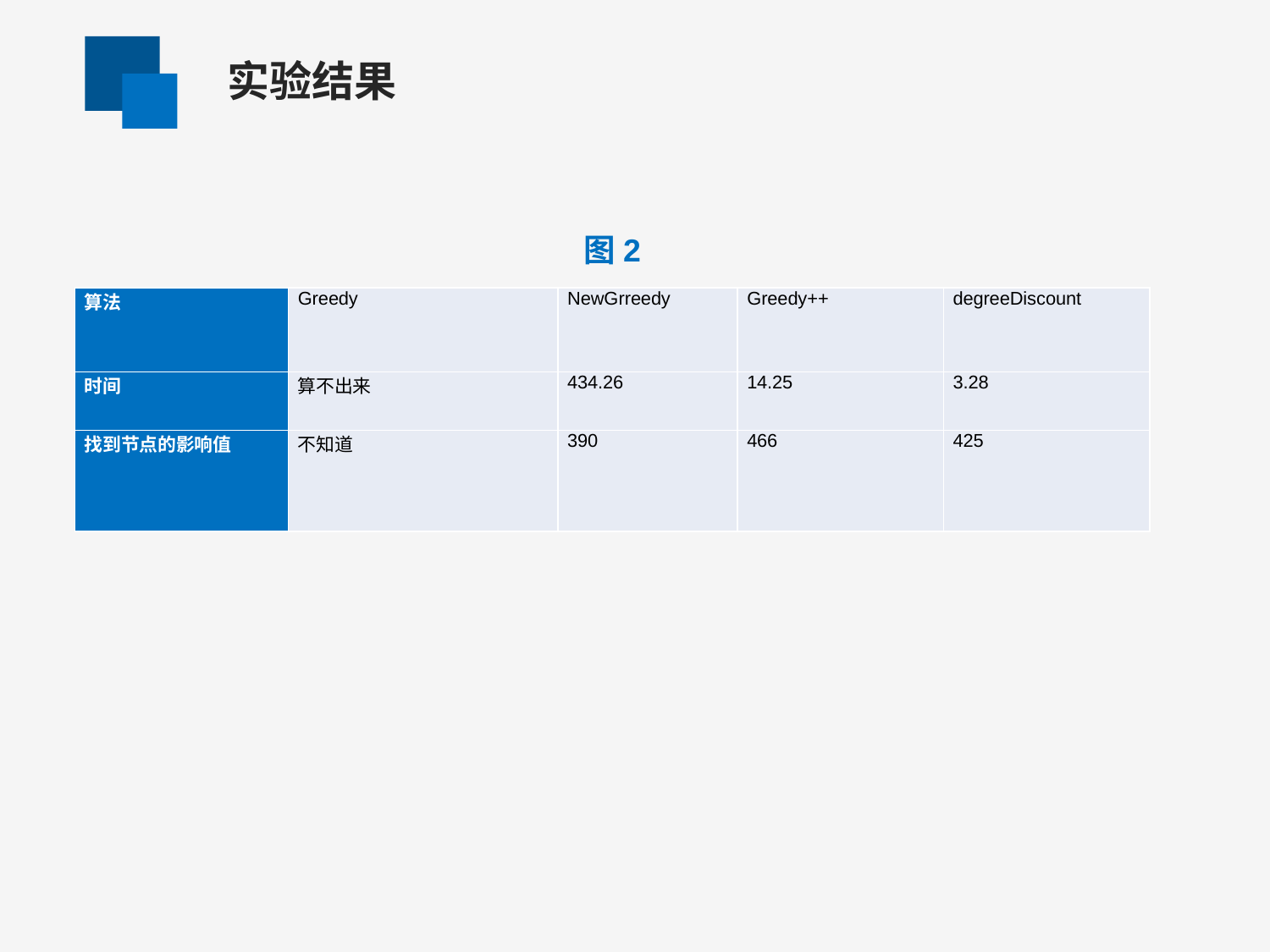

实验结果
图2
| 算法 | Greedy | NewGrreedy | Greedy++ | degreeDiscount |
| --- | --- | --- | --- | --- |
| 时间 | 算不出来 | 434.26 | 14.25 | 3.28 |
| 找到节点的影响值 | 不知道 | 390 | 466 | 425 |